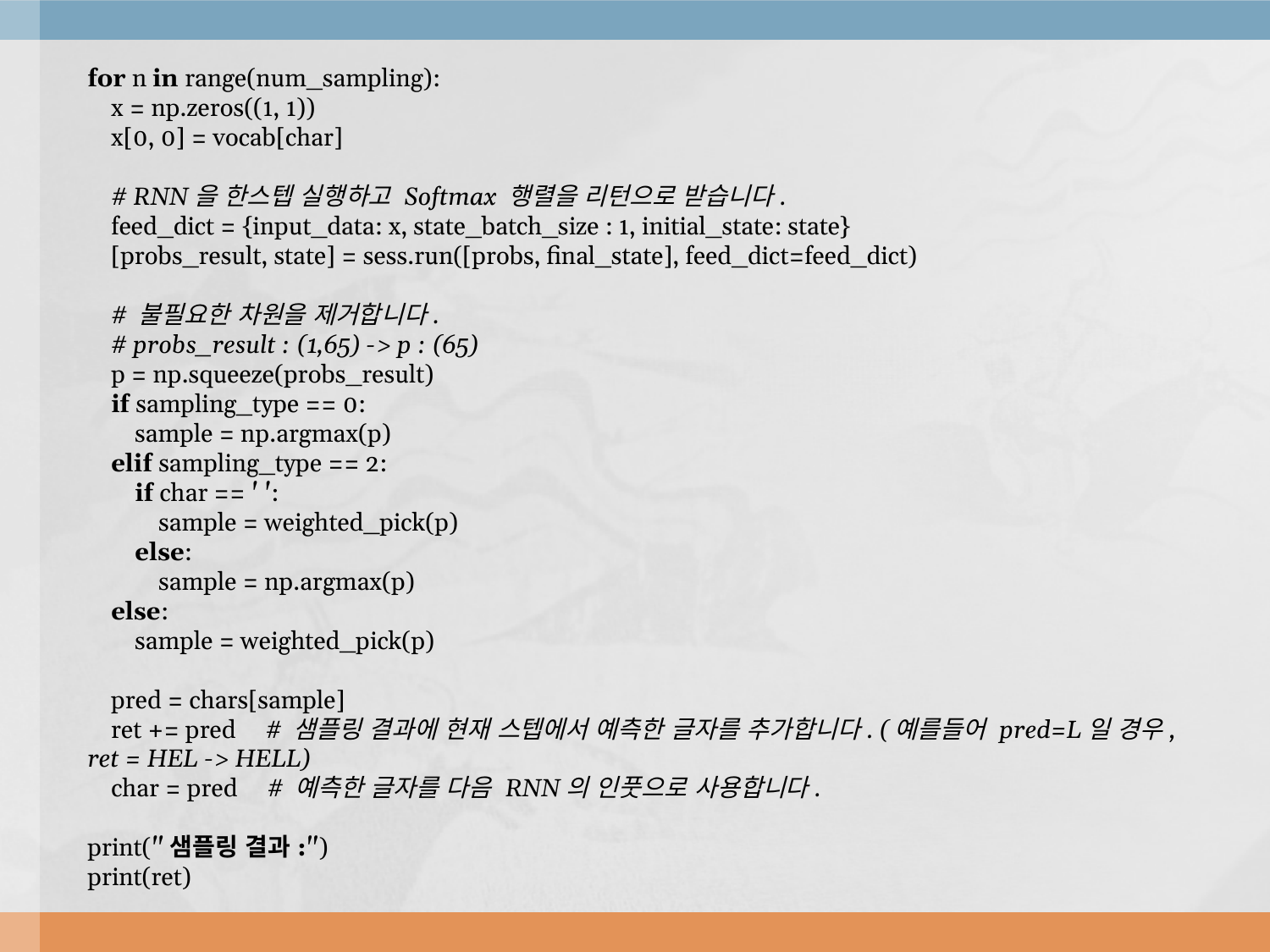

for n in range(num_sampling):
    x = np.zeros((1, 1))
    x[0, 0] = vocab[char]
    # RNN을 한스텝 실행하고 Softmax 행렬을 리턴으로 받습니다.
    feed_dict = {input_data: x, state_batch_size : 1, initial_state: state}
    [probs_result, state] = sess.run([probs, final_state], feed_dict=feed_dict)
    # 불필요한 차원을 제거합니다.
    # probs_result : (1,65) -> p : (65)
    p = np.squeeze(probs_result)
    if sampling_type == 0:
        sample = np.argmax(p)
    elif sampling_type == 2:
        if char == ' ':
            sample = weighted_pick(p)
        else:
            sample = np.argmax(p)
    else:
        sample = weighted_pick(p)
    pred = chars[sample]
    ret += pred     # 샘플링 결과에 현재 스텝에서 예측한 글자를 추가합니다. (예를들어 pred=L일 경우, ret = HEL -> HELL)
    char = pred     # 예측한 글자를 다음 RNN의 인풋으로 사용합니다.
print("샘플링 결과:")
print(ret)